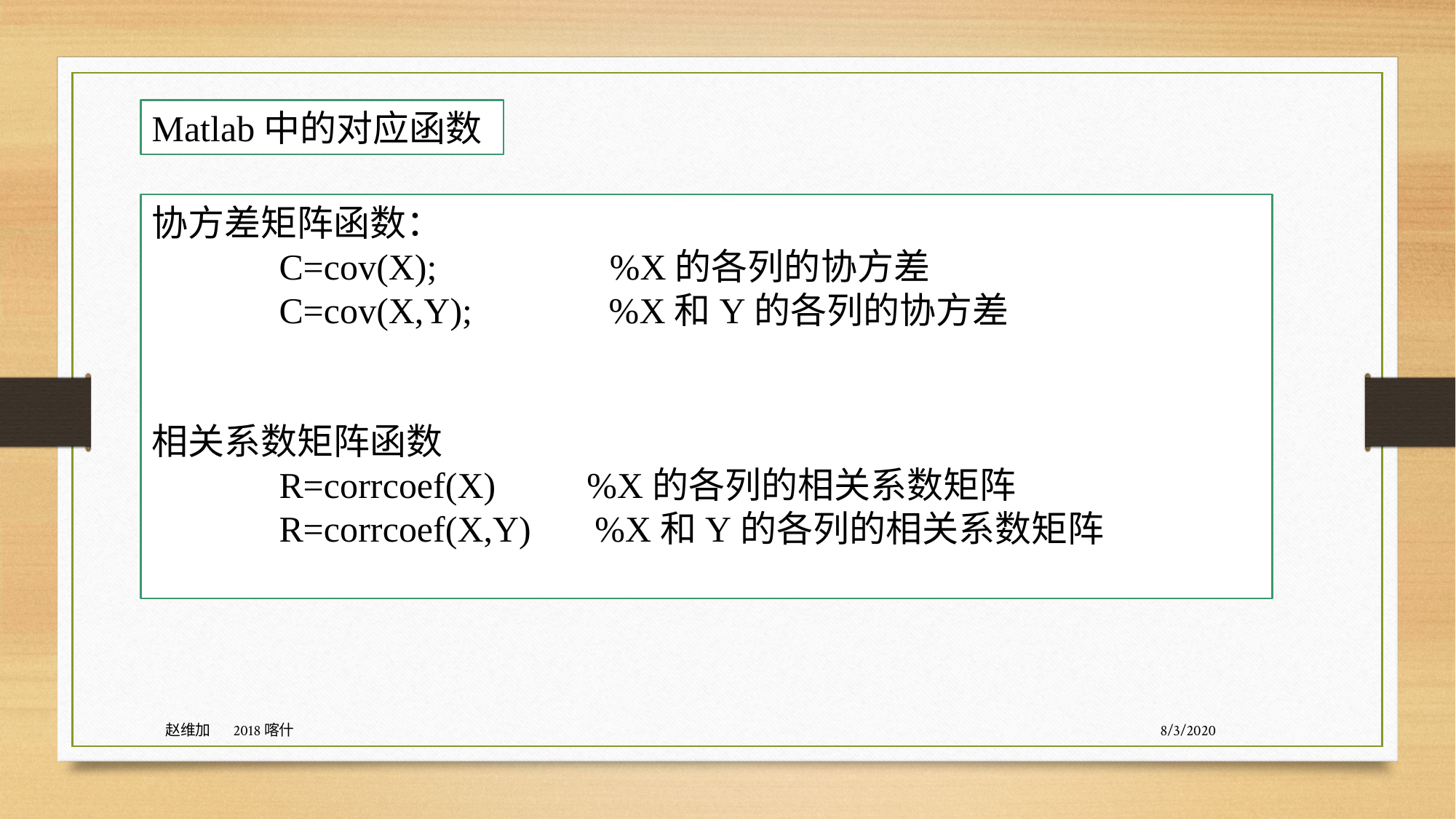

Matlab中的对应函数
协方差矩阵函数：
              C=cov(X);                   %X的各列的协方差
              C=cov(X,Y);               %X和Y的各列的协方差

相关系数矩阵函数
              R=corrcoef(X)          %X的各列的相关系数矩阵
              R=corrcoef(X,Y)       %X和Y的各列的相关系数矩阵

赵维加    2018喀什
8/3/2020